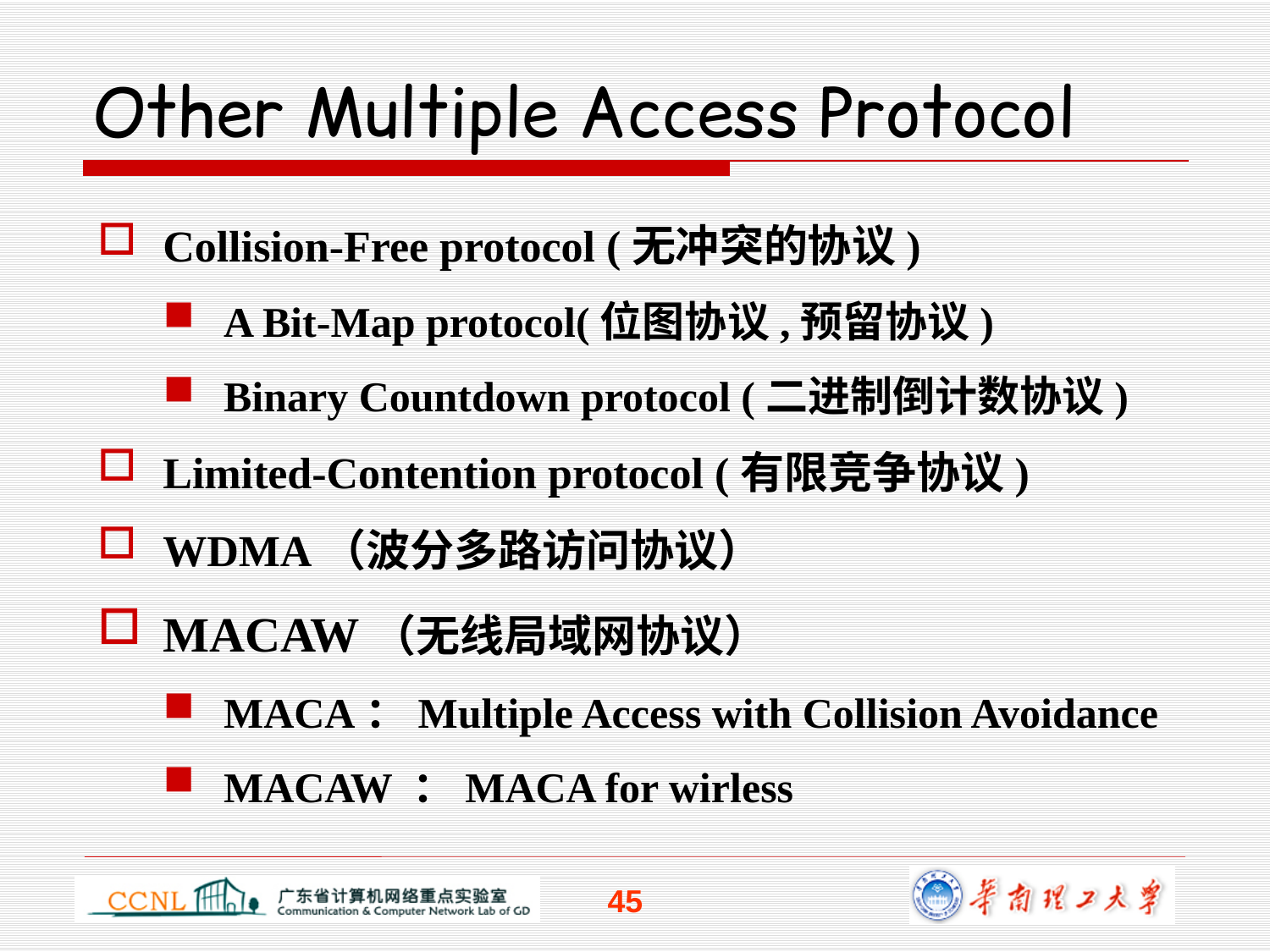

# Other Multiple Access Protocol
Collision-Free protocol (无冲突的协议)
A Bit-Map protocol(位图协议,预留协议)
Binary Countdown protocol (二进制倒计数协议)
Limited-Contention protocol (有限竞争协议)
WDMA（波分多路访问协议）
MACAW（无线局域网协议）
MACA：Multiple Access with Collision Avoidance
MACAW ：MACA for wirless